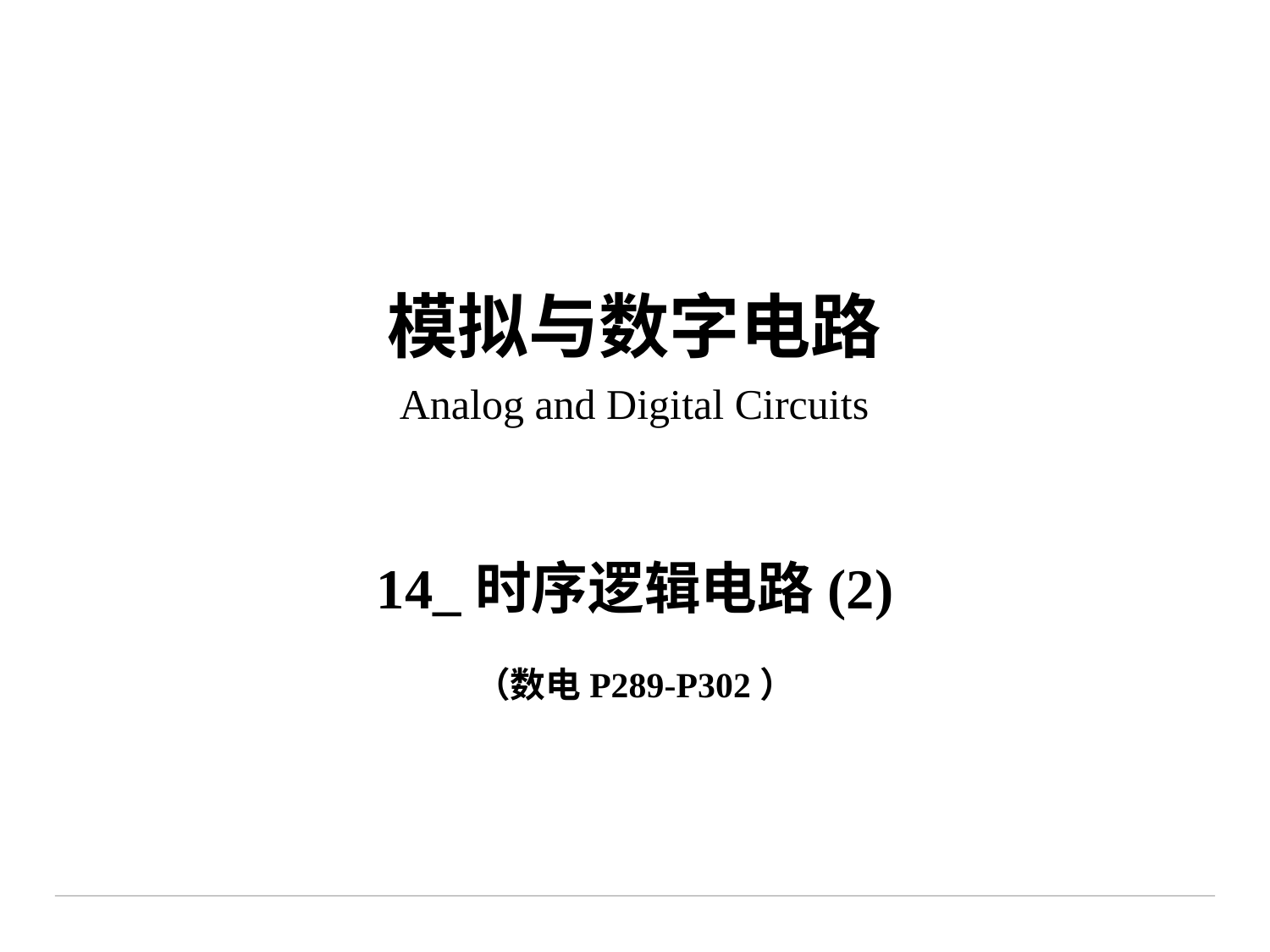

# 模拟与数字电路 Analog and Digital Circuits
14_时序逻辑电路(2)

（数电P289-P302）